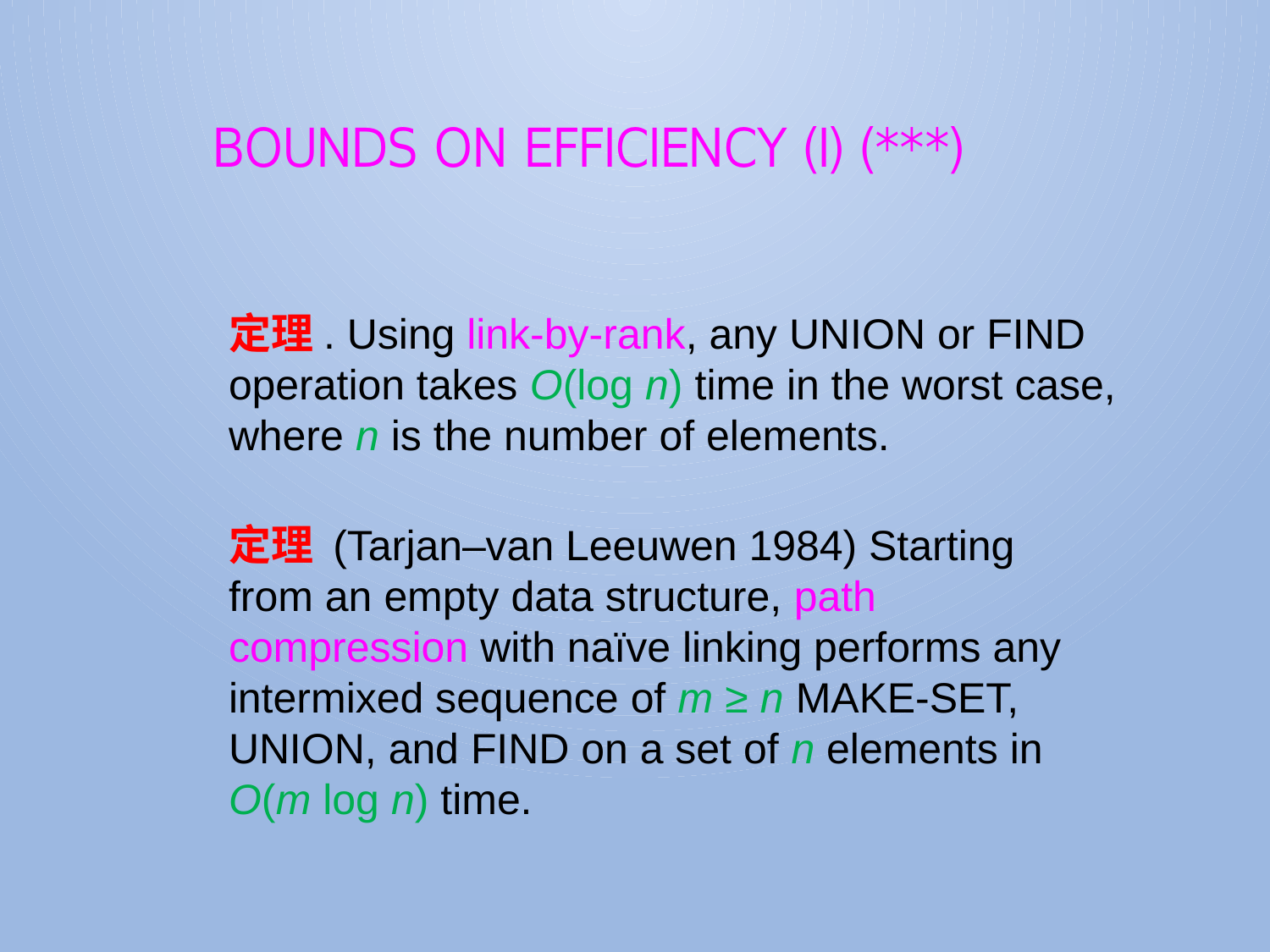

# bounds on efficiency (I) (***)
定理. Using link-by-rank, any UNION or FIND operation takes O(log n) time in the worst case, where n is the number of elements.
定理 (Tarjan–van Leeuwen 1984) Starting from an empty data structure, path compression with naïve linking performs any intermixed sequence of m ≥ n MAKE-SET, UNION, and FIND on a set of n elements in O(m log n) time.